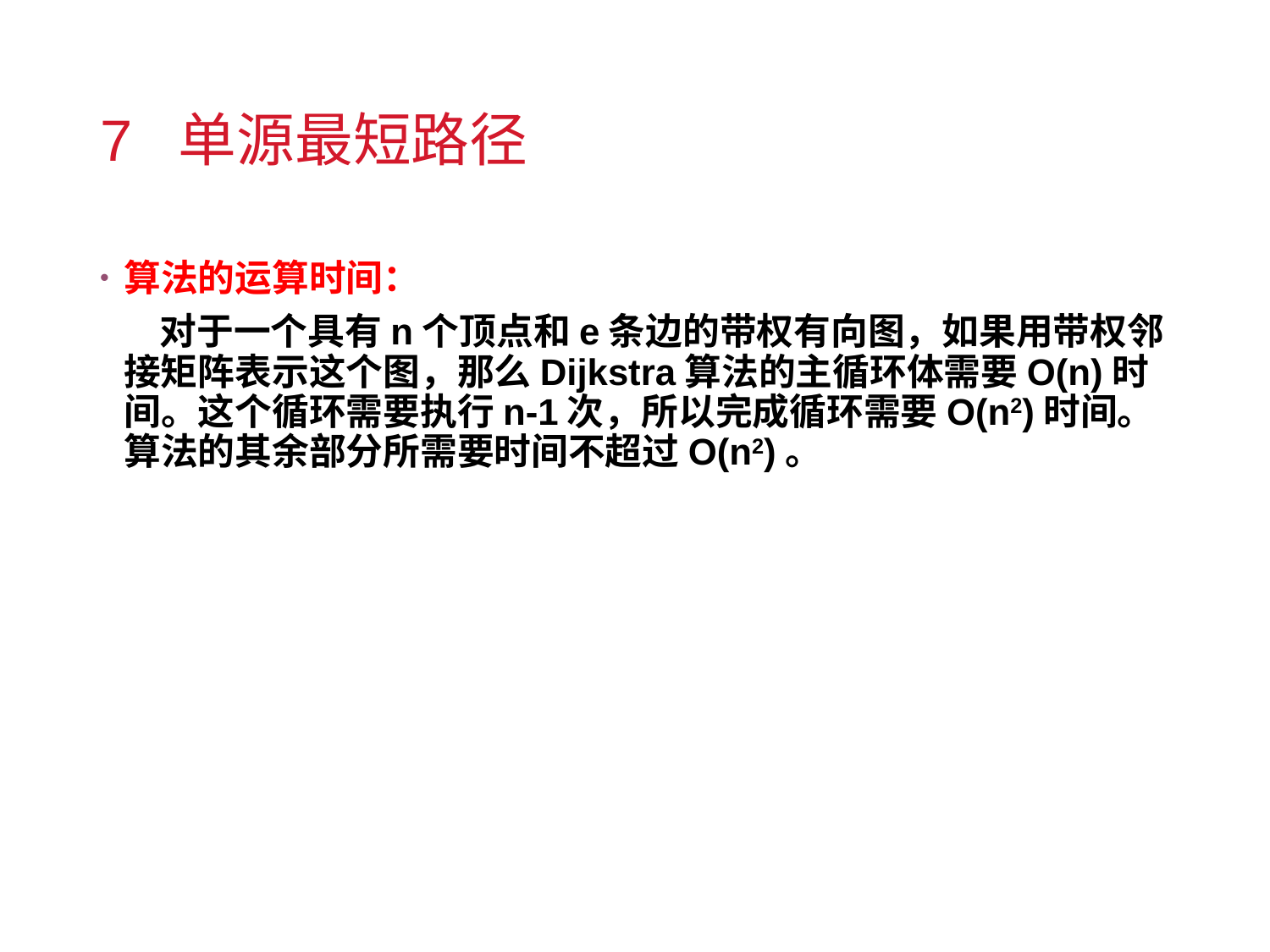

# 7  单源最短路径
算法的运算时间：
      对于一个具有n个顶点和e条边的带权有向图，如果用带权邻接矩阵表示这个图，那么Dijkstra算法的主循环体需要O(n)时间。这个循环需要执行n-1次，所以完成循环需要O(n2)时间。算法的其余部分所需要时间不超过O(n2)。